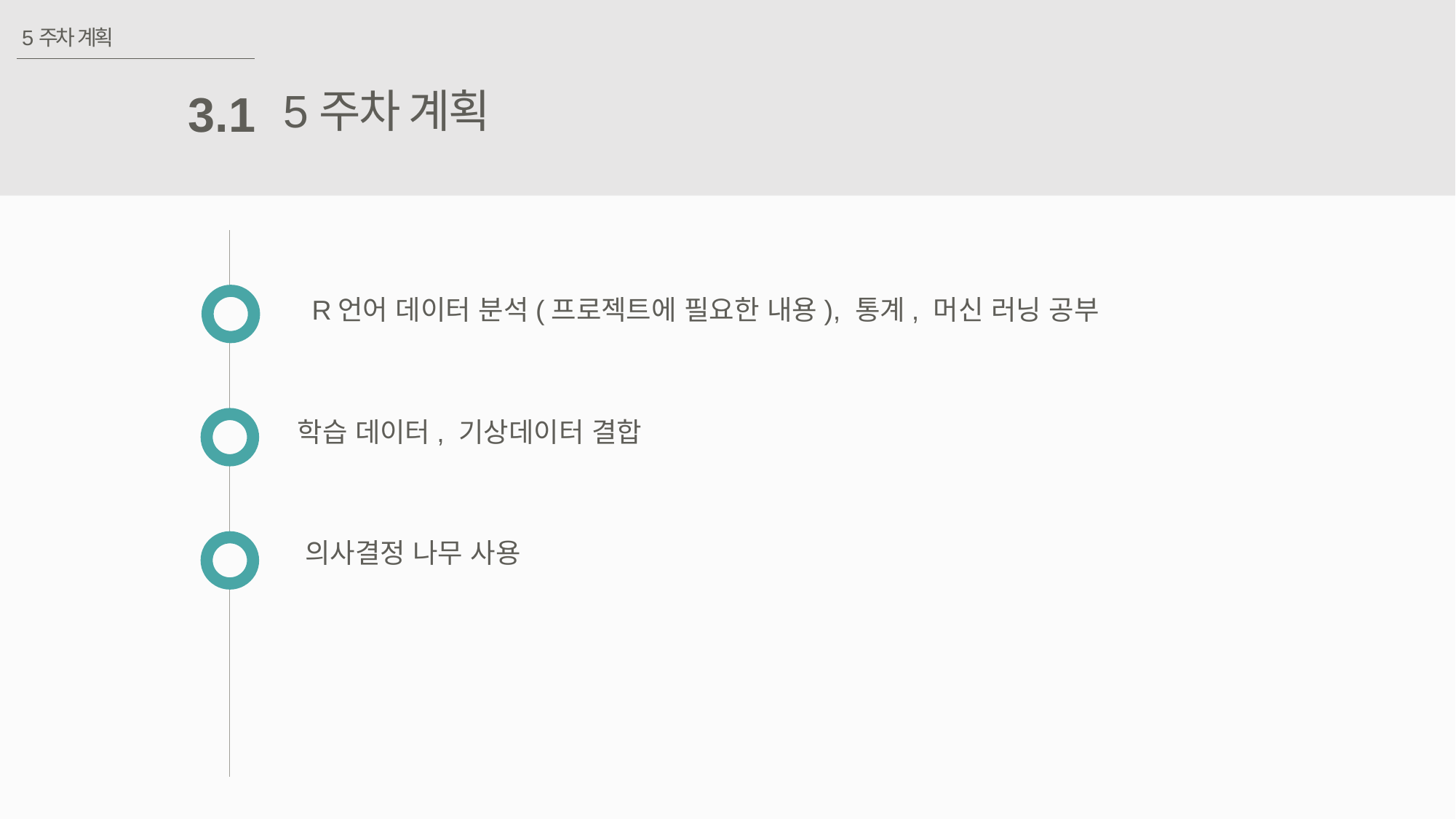

5주차 계획
5주차 계획
3.1

R언어 데이터 분석(프로젝트에 필요한 내용), 통계, 머신 러닝 공부
학습 데이터, 기상데이터 결합
의사결정 나무 사용